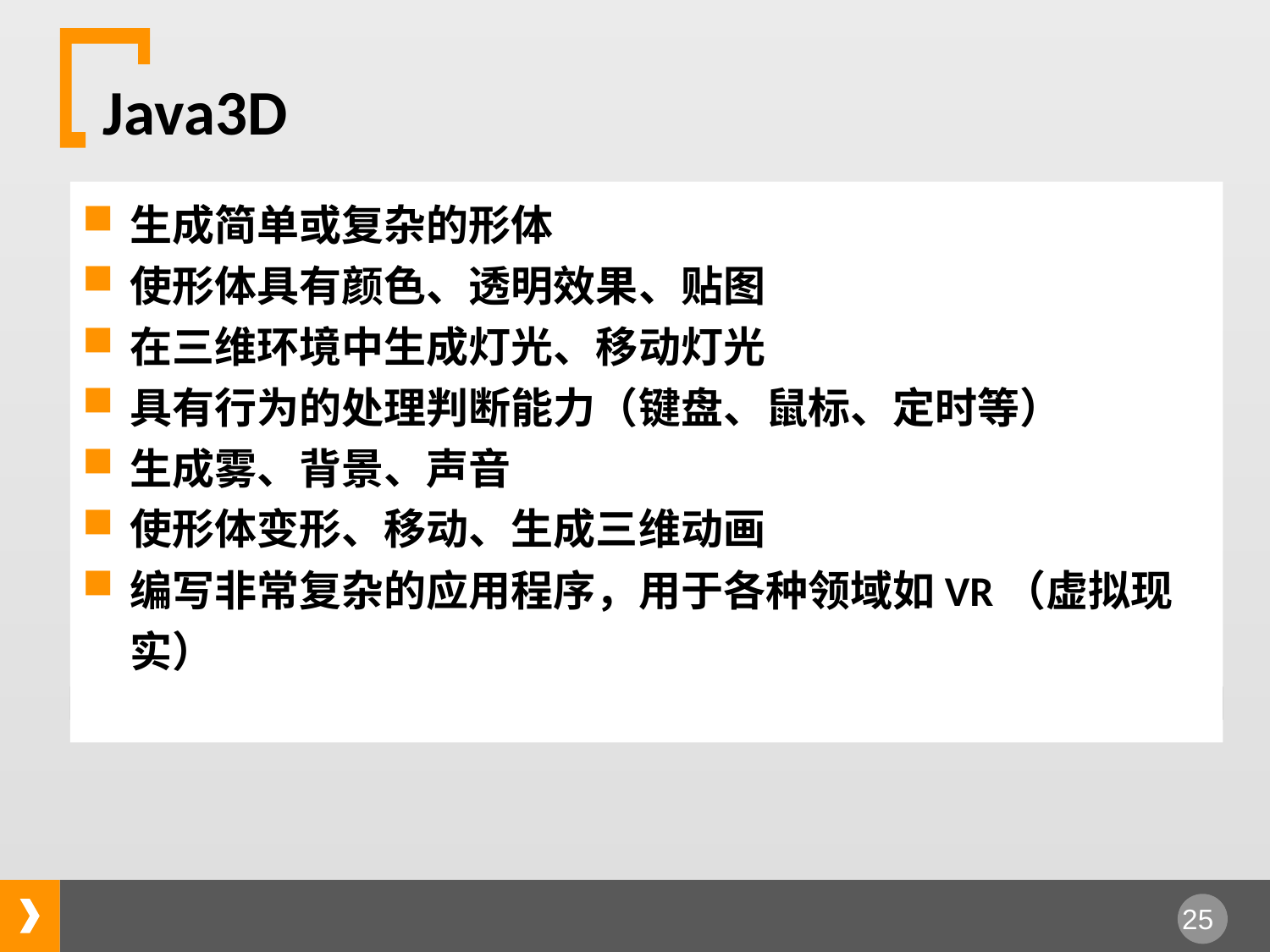

Java3D
生成简单或复杂的形体
使形体具有颜色、透明效果、贴图
在三维环境中生成灯光、移动灯光
具有行为的处理判断能力（键盘、鼠标、定时等）
生成雾、背景、声音
使形体变形、移动、生成三维动画
编写非常复杂的应用程序，用于各种领域如VR（虚拟现实）